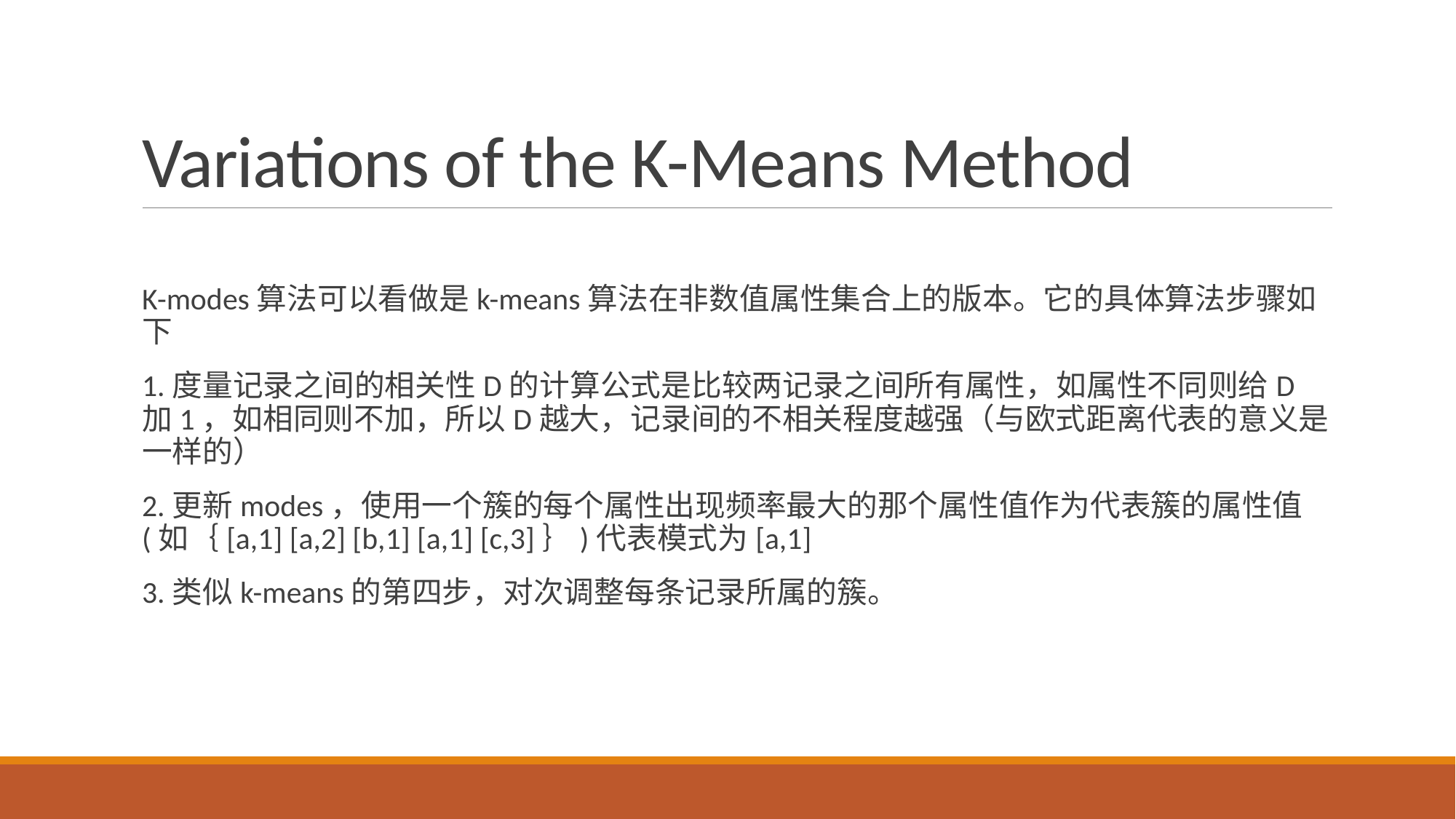

# Variations of the K-Means Method

K-modes算法可以看做是k-means算法在非数值属性集合上的版本。它的具体算法步骤如下
1.度量记录之间的相关性D的计算公式是比较两记录之间所有属性，如属性不同则给D加1，如相同则不加，所以D越大，记录间的不相关程度越强（与欧式距离代表的意义是一样的）
2.更新modes，使用一个簇的每个属性出现频率最大的那个属性值作为代表簇的属性值(如｛[a,1] [a,2] [b,1] [a,1] [c,3]｝)代表模式为[a,1]
3.类似k-means的第四步，对次调整每条记录所属的簇。